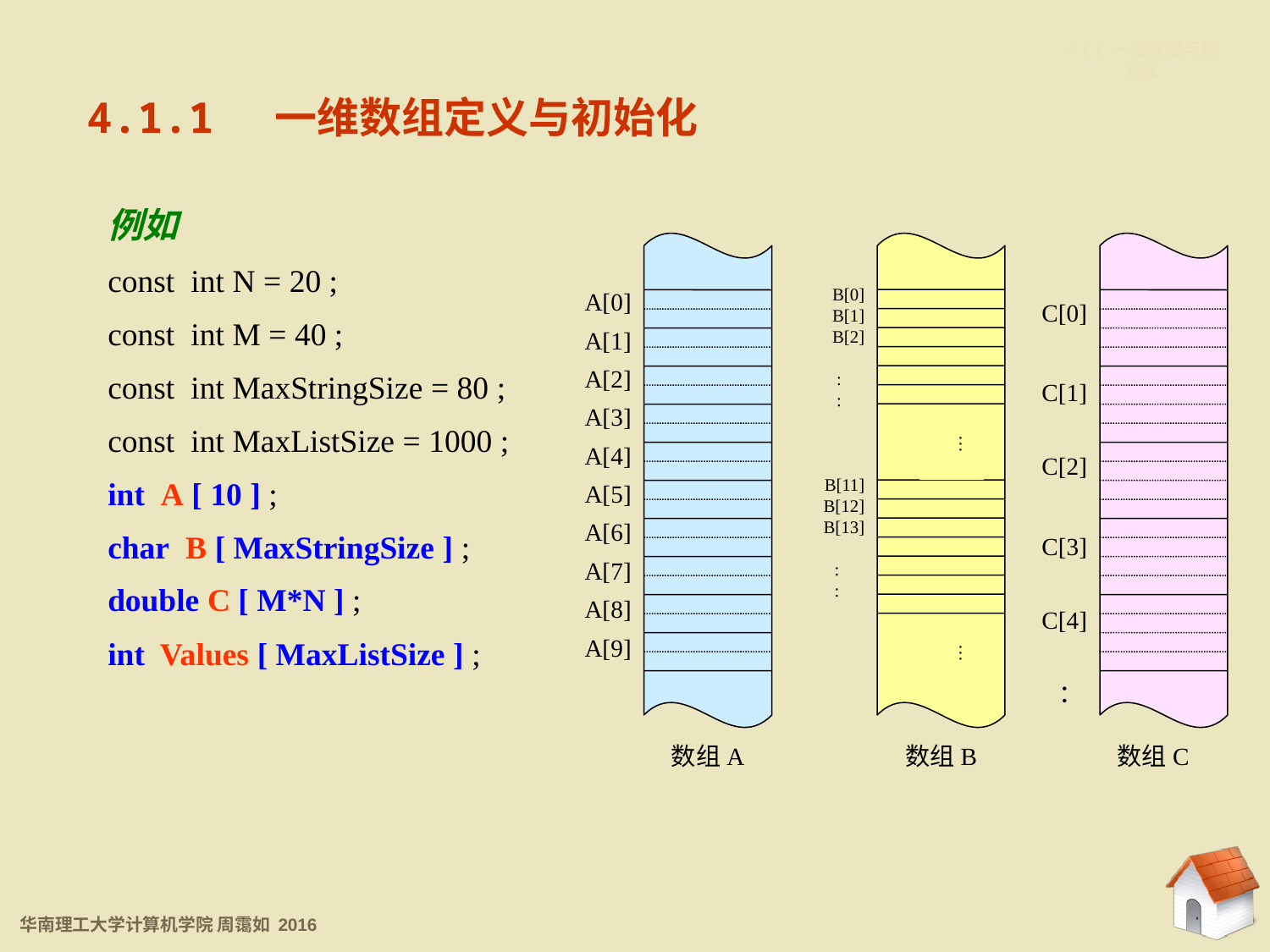

4.1.1 一维数组与初始化
4.1.1  一维数组定义与初始化
例如
const  int N = 20 ;
const  int M = 40 ;
const  int MaxStringSize = 80 ;
const  int MaxListSize = 1000 ;
int  A [ 10 ] ;
char  B [ MaxStringSize ] ;
double C [ M*N ] ;
int  Values [ MaxListSize ] ;

A[0]
A[1]
A[2]
A[3]
A[4]
A[5]
A[6]
A[7]
A[8]
A[9]
数组A

…

…
B[0]
 B[1]
 B[2]

  :
  :

B[11]
B[12]
B[13]

 :
 :
数组B

C[0]
C[1]
C[2]
C[3]
C[4]
  ：

数组C